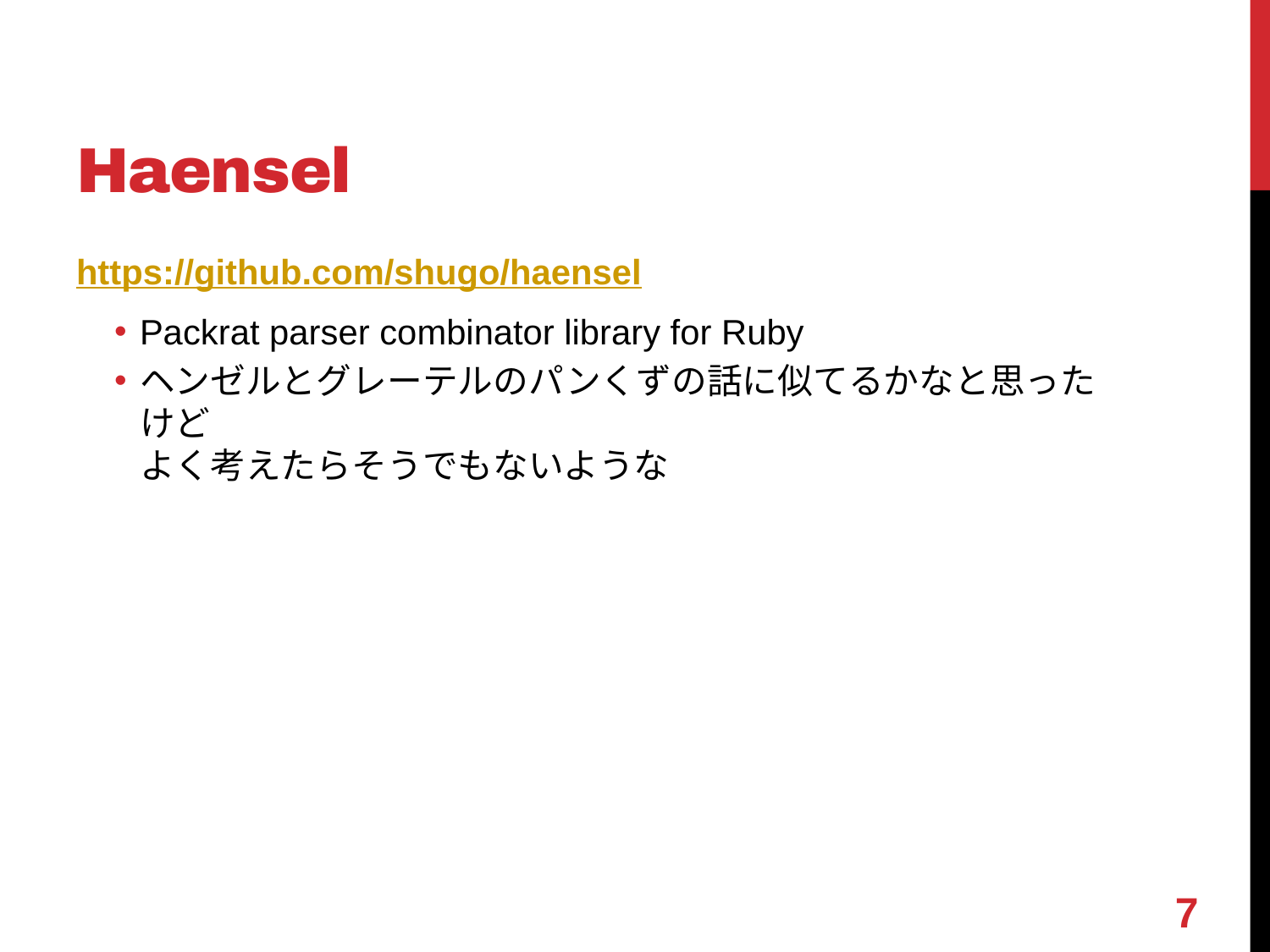

# Haensel
https://github.com/shugo/haensel
Packrat parser combinator library for Ruby
ヘンゼルとグレーテルのパンくずの話に似てるかなと思ったけど
よく考えたらそうでもないような
7